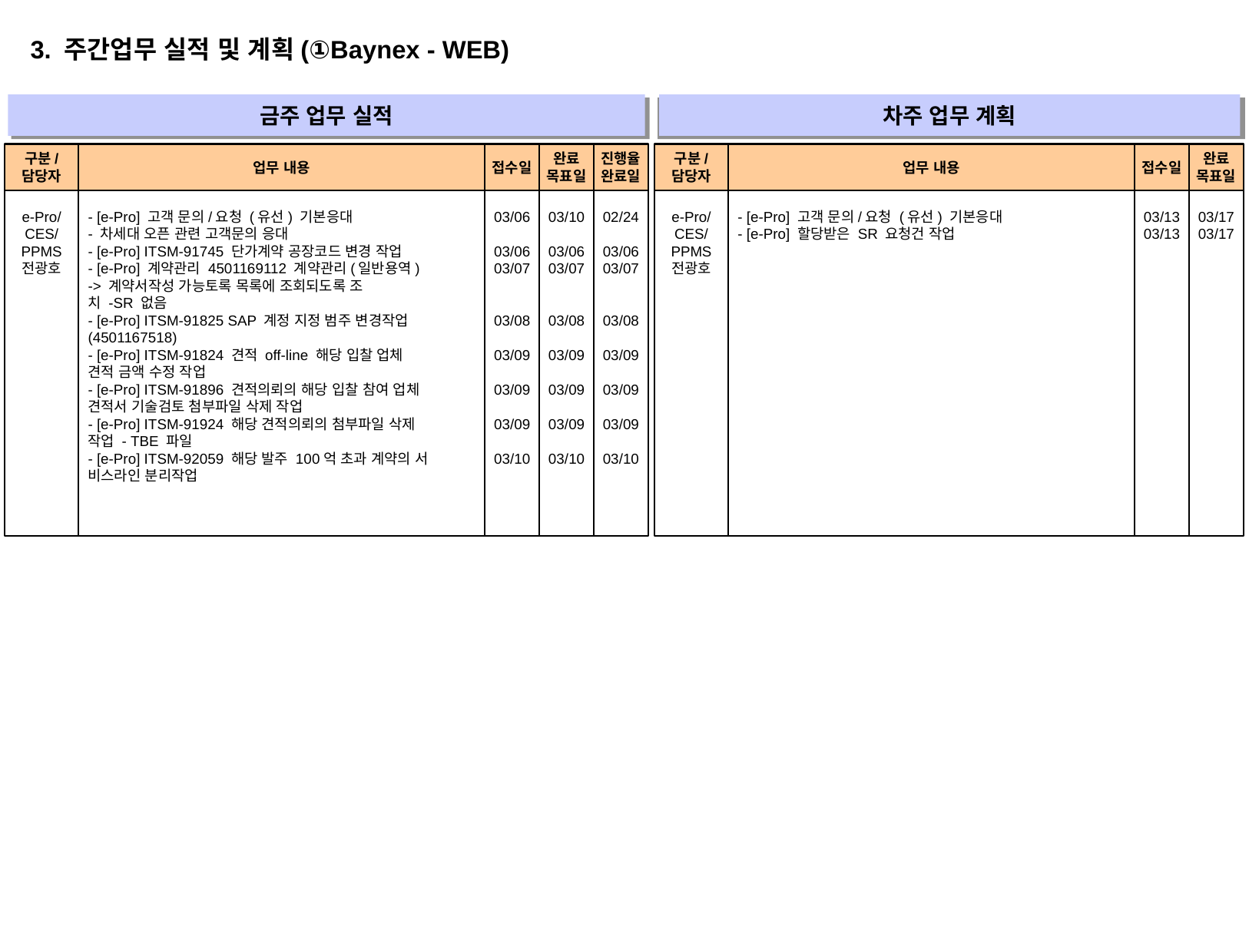

3. 주간업무 실적 및 계획(①Baynex - WEB)
금주 업무 실적
차주 업무 계획
" "
" "
구분/
담당자
업무 내용
접수일
완료
목표일
진행율
완료일
구분/
담당자
업무 내용
접수일
완료
목표일
e-Pro/
CES/
PPMS
전광호

- [e-Pro] 고객 문의/요청 (유선) 기본응대
- 차세대 오픈 관련 고객문의 응대
- [e-Pro] ITSM-91745 단가계약 공장코드 변경 작업
- [e-Pro] 계약관리 4501169112 계약관리(일반용역)
-> 계약서작성 가능토록 목록에 조회되도록 조
치 -SR 없음
- [e-Pro] ITSM-91825 SAP 계정 지정 범주 변경작업
(4501167518)
- [e-Pro] ITSM-91824 견적 off-line 해당 입찰 업체
견적 금액 수정 작업
- [e-Pro] ITSM-91896 견적의뢰의 해당 입찰 참여 업체
견적서 기술검토 첨부파일 삭제 작업
- [e-Pro] ITSM-91924 해당 견적의뢰의 첨부파일 삭제
작업 - TBE 파일
- [e-Pro] ITSM-92059 해당 발주 100억 초과 계약의 서
비스라인 분리작업
03/06
03/06
03/07
03/08
03/09
03/09
03/09
03/10
03/10
03/06
03/07
03/08
03/09
03/09
03/09
03/10
02/24
03/06
03/07
03/08
03/09
03/09
03/09
03/10
e-Pro/
CES/
PPMS
전광호

- [e-Pro] 고객 문의/요청 (유선) 기본응대
- [e-Pro] 할당받은 SR 요청건 작업
03/13
03/13
03/17
03/17